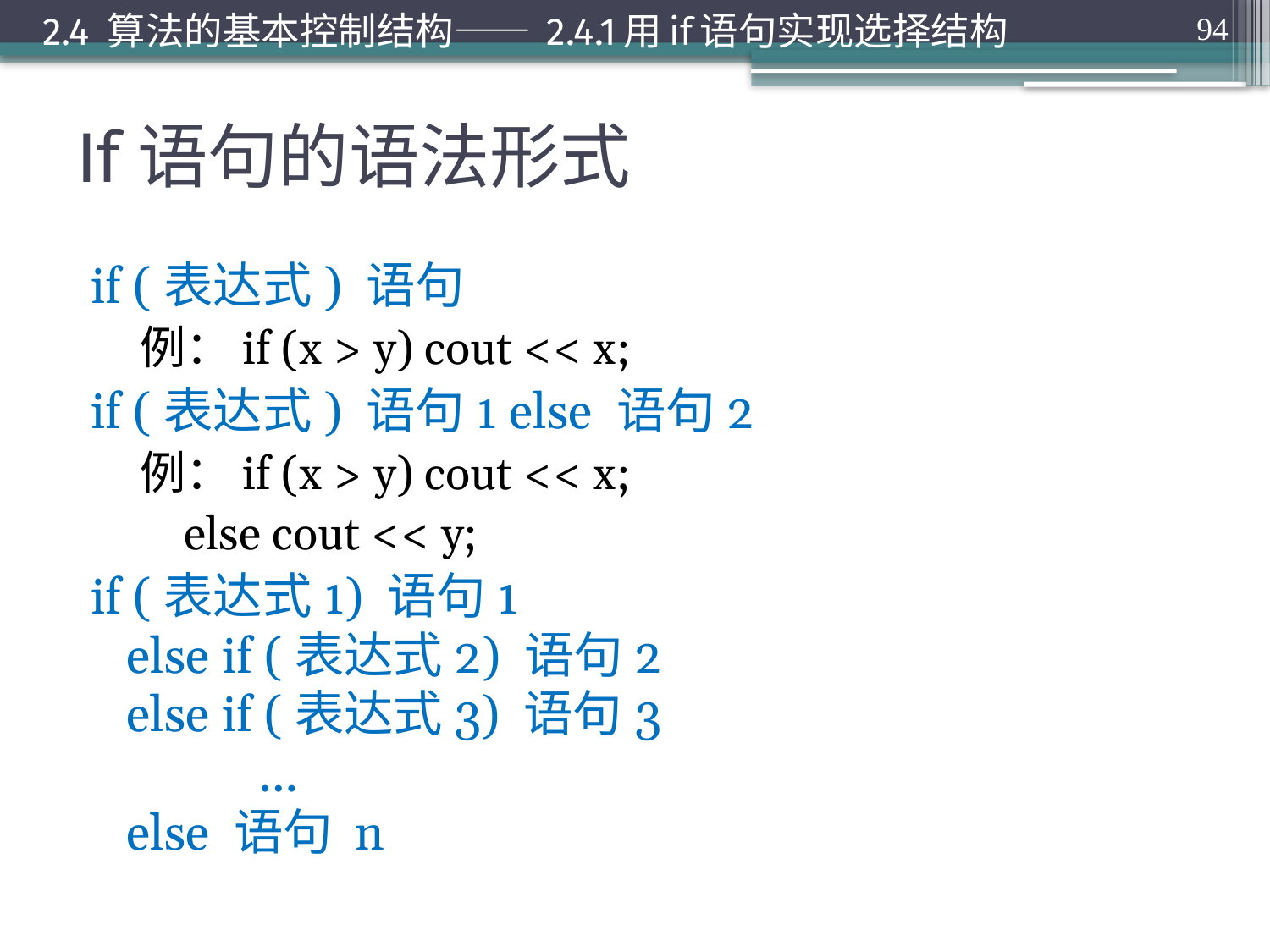

2.4 算法的基本控制结构—— 2.4.1用if语句实现选择结构
94
# If语句的语法形式
if (表达式) 语句
例：if (x > y) cout << x;
if (表达式) 语句1 else 语句2
例：if (x > y) cout << x;
    else cout << y;
if (表达式1) 语句1
else if (表达式2) 语句2
else if (表达式3) 语句3
           …
else 语句 n